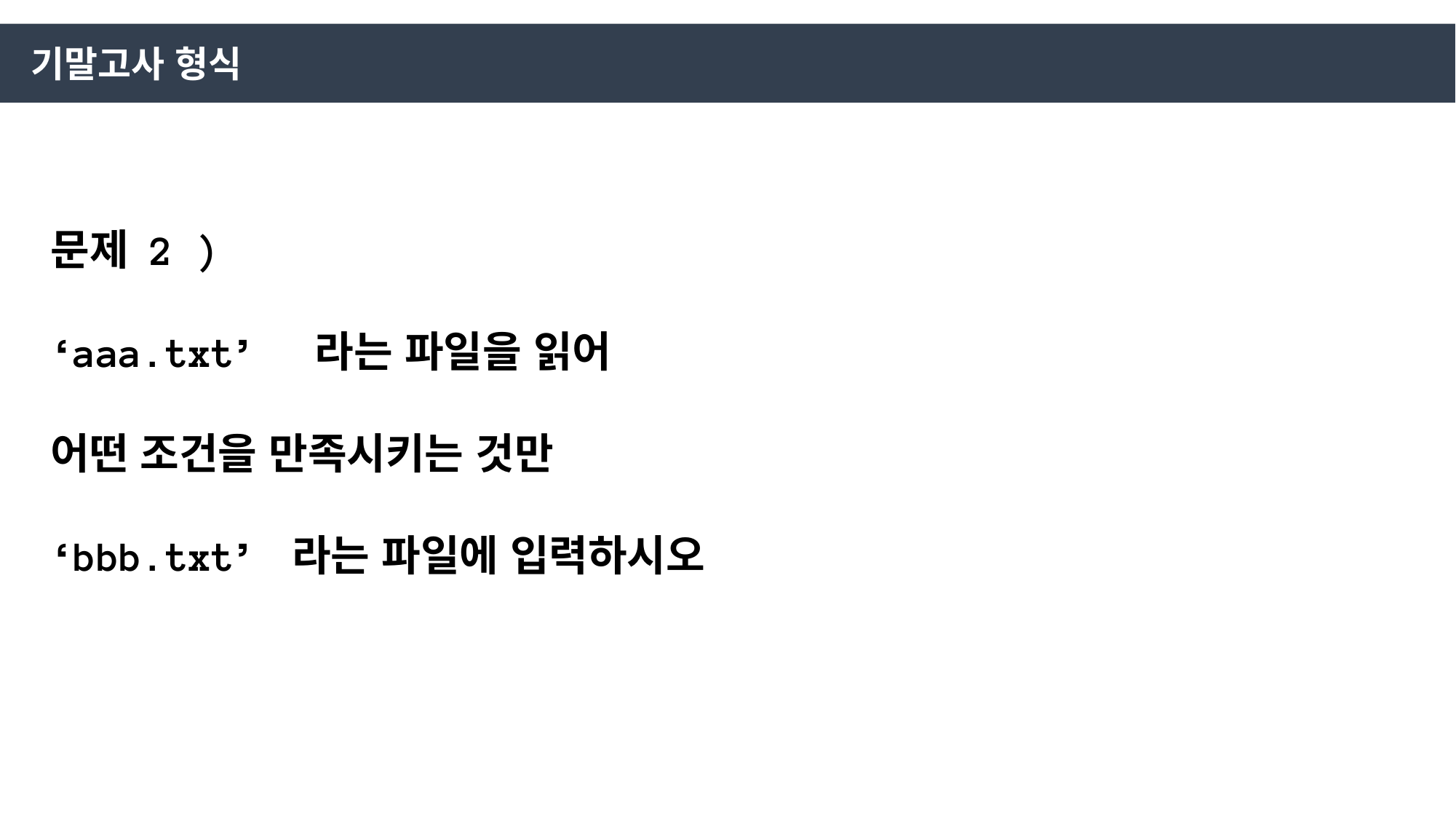

기말고사 형식

문제 2 )

‘aaa.txt’  라는 파일을 읽어

어떤 조건을 만족시키는 것만

‘bbb.txt’ 라는 파일에 입력하시오